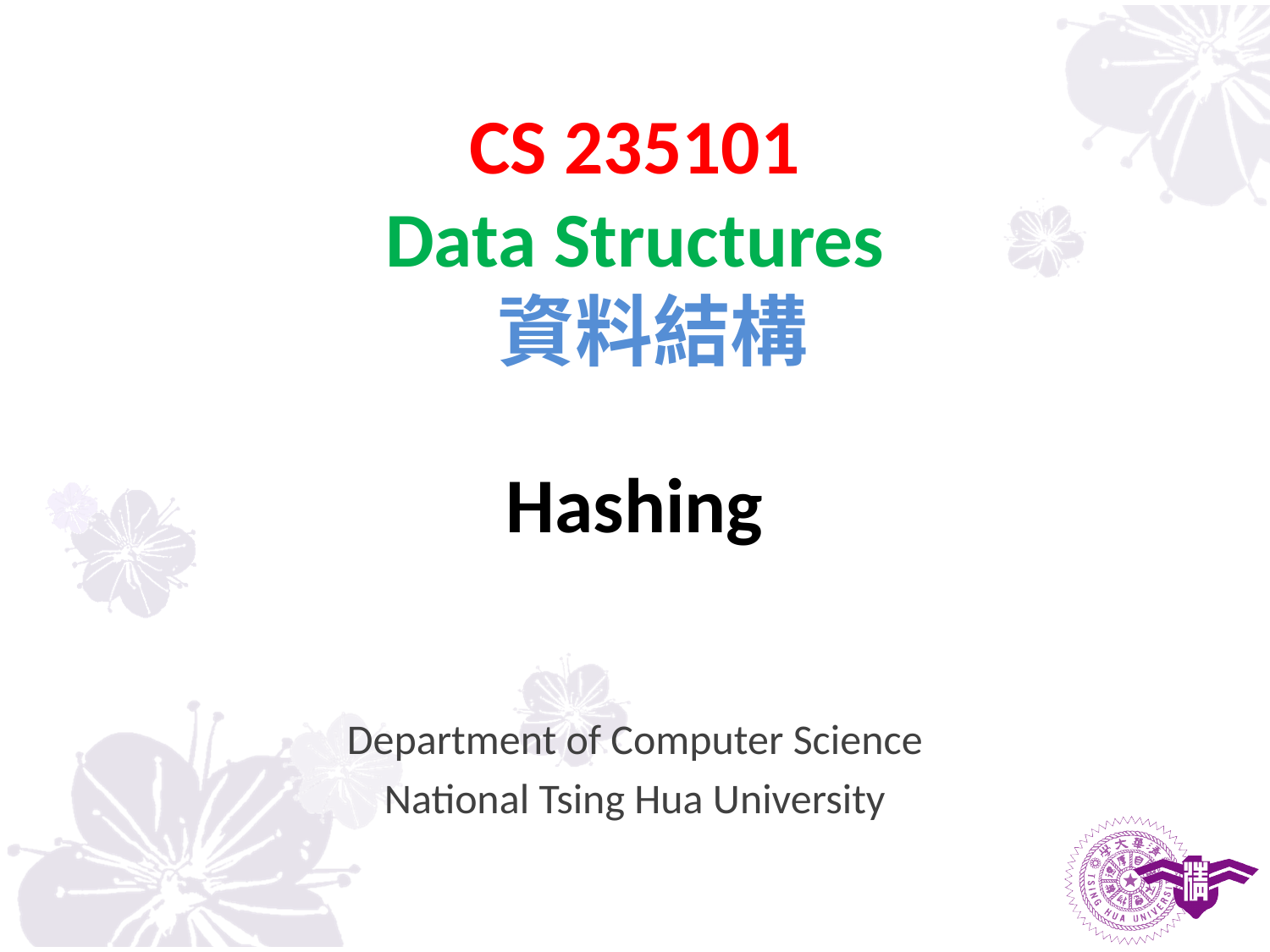

# CS 235101 Data Structures 資料結構
Hashing
Department of Computer Science
National Tsing Hua University